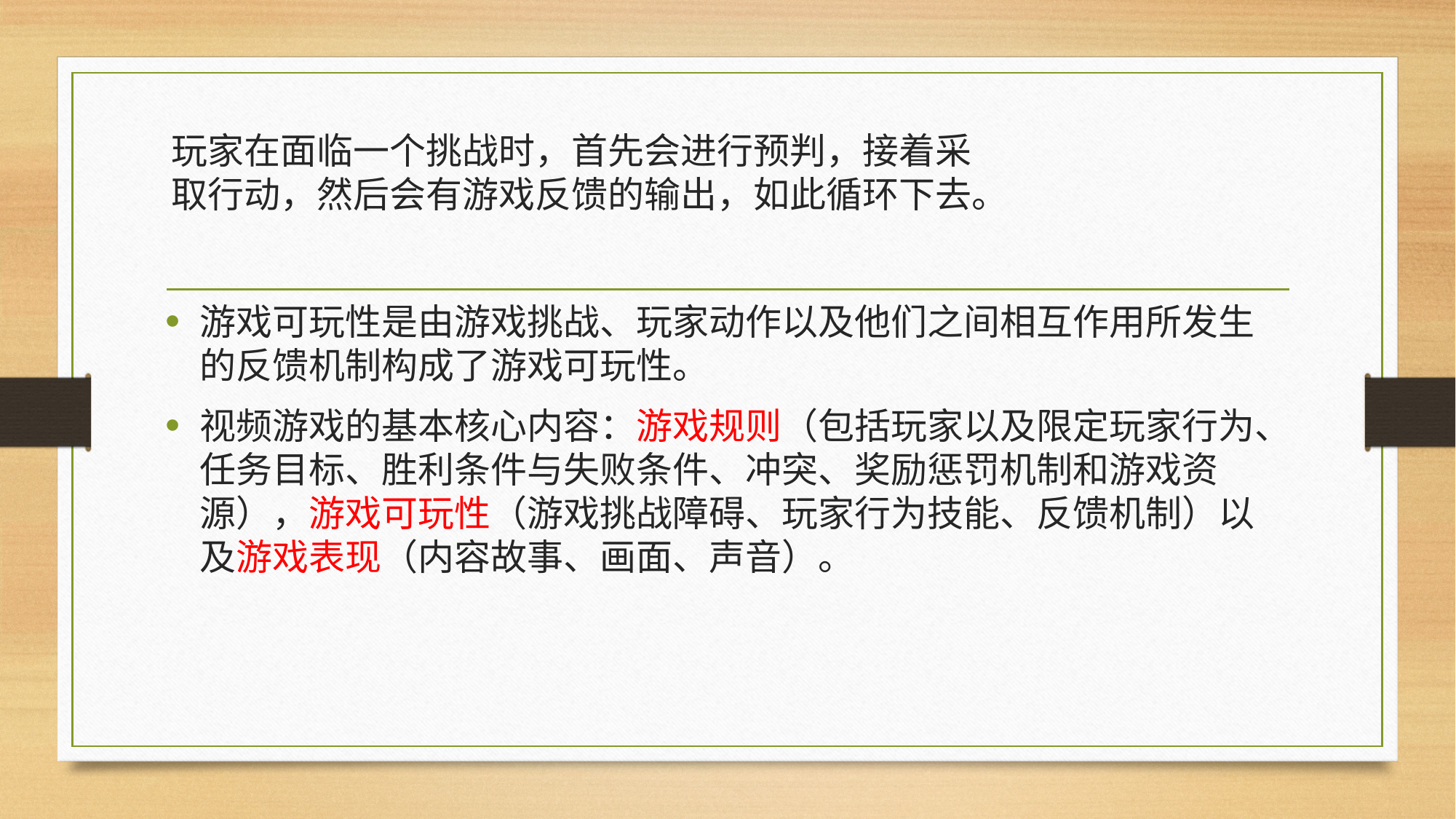

# 玩家在面临一个挑战时，首先会进行预判，接着采取行动，然后会有游戏反馈的输出，如此循环下去。
游戏可玩性是由游戏挑战、玩家动作以及他们之间相互作用所发生的反馈机制构成了游戏可玩性。
视频游戏的基本核心内容：游戏规则（包括玩家以及限定玩家行为、任务目标、胜利条件与失败条件、冲突、奖励惩罚机制和游戏资源），游戏可玩性（游戏挑战障碍、玩家行为技能、反馈机制）以及游戏表现（内容故事、画面、声音）。